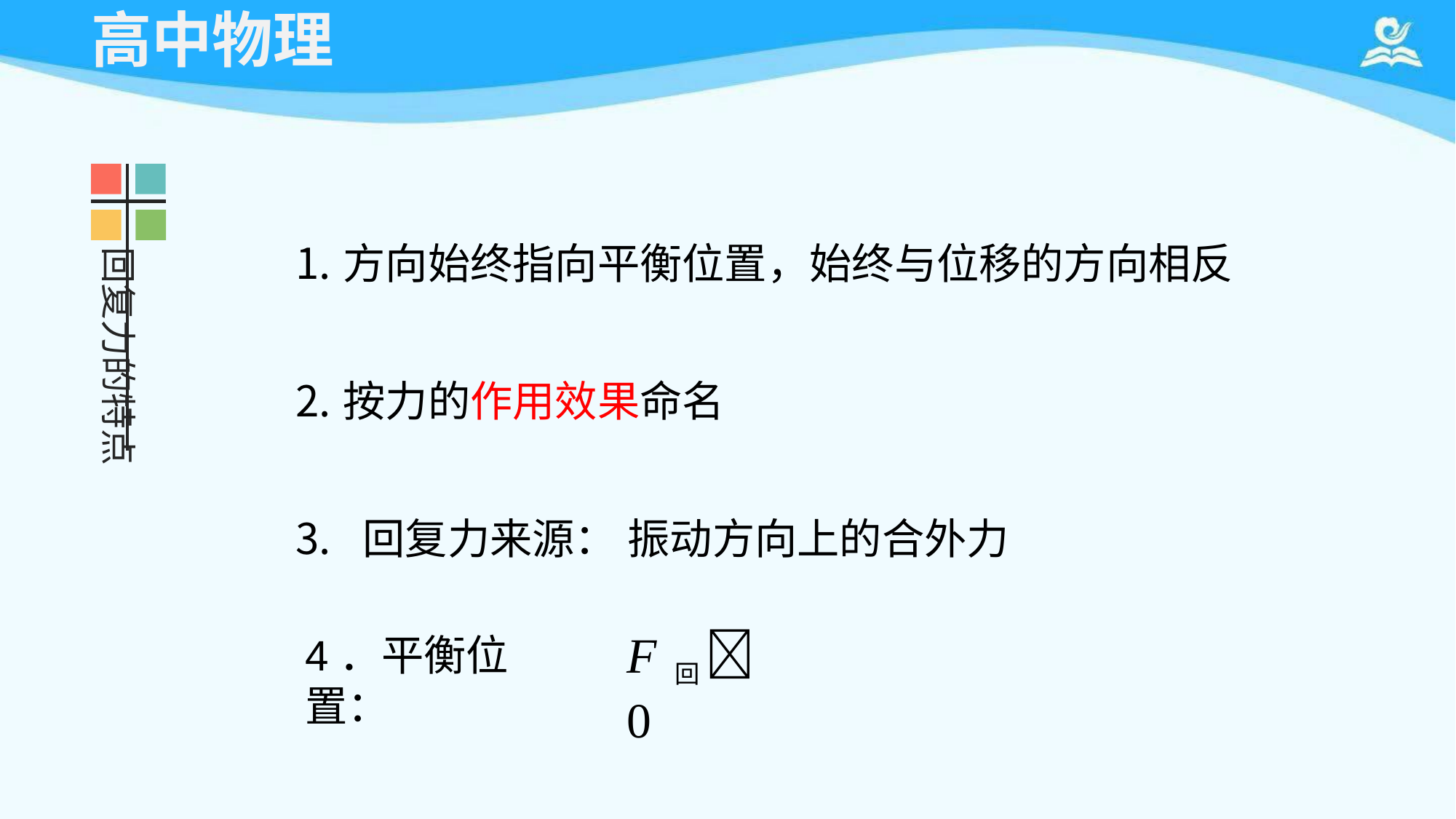

# 高中物理

方向始终指向平衡位置，始终与位移的方向相反

按力的作用效果命名

回复力来源： 振动方向上的合外力
回复力的特点
F 回 = 0
4．平衡位置：